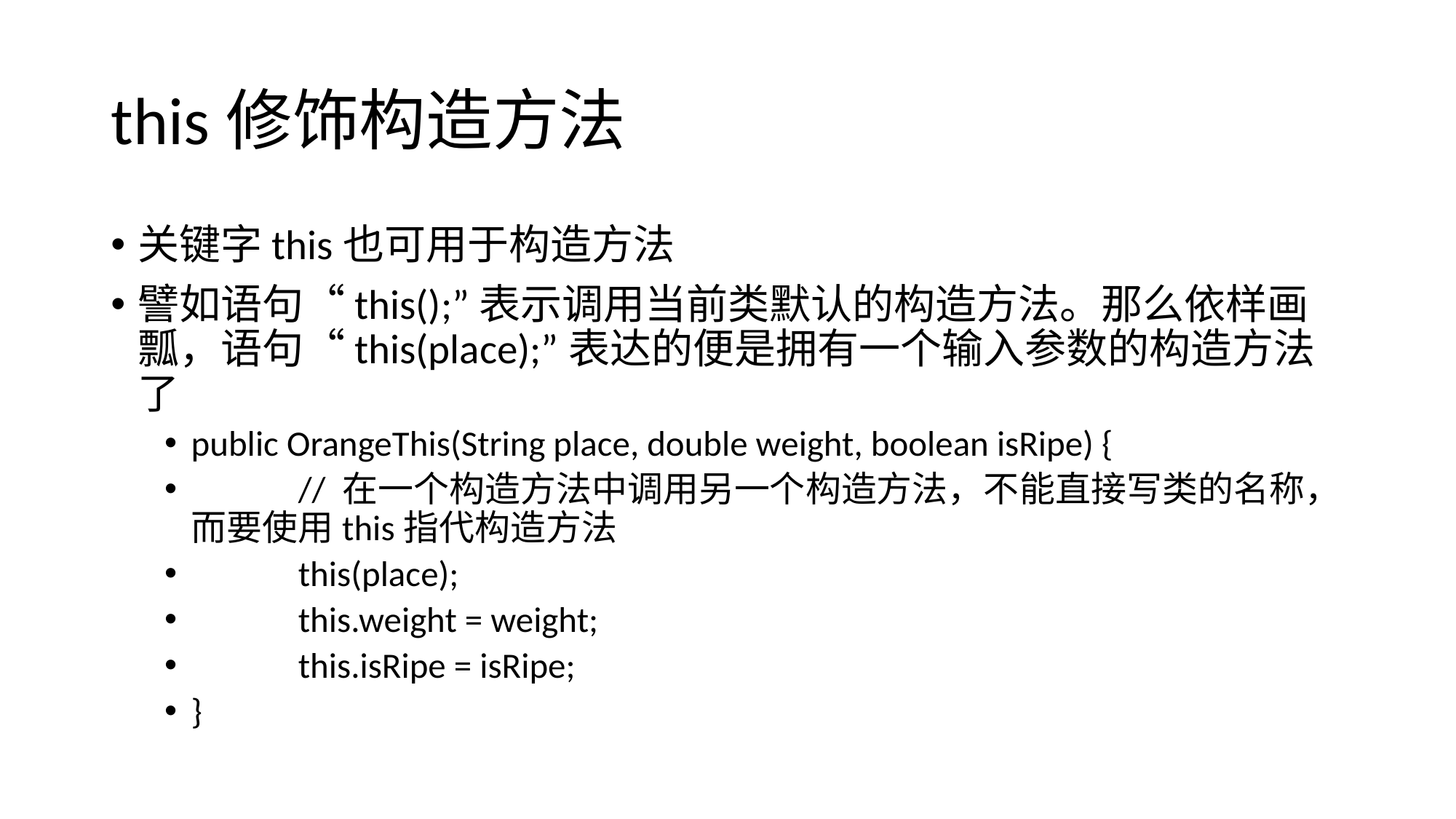

# this修饰构造方法
关键字this也可用于构造方法
譬如语句“this();”表示调用当前类默认的构造方法。那么依样画瓢，语句“this(place);”表达的便是拥有一个输入参数的构造方法了
public OrangeThis(String place, double weight, boolean isRipe) {
	// 在一个构造方法中调用另一个构造方法，不能直接写类的名称，而要使用this指代构造方法
	this(place);
	this.weight = weight;
	this.isRipe = isRipe;
}